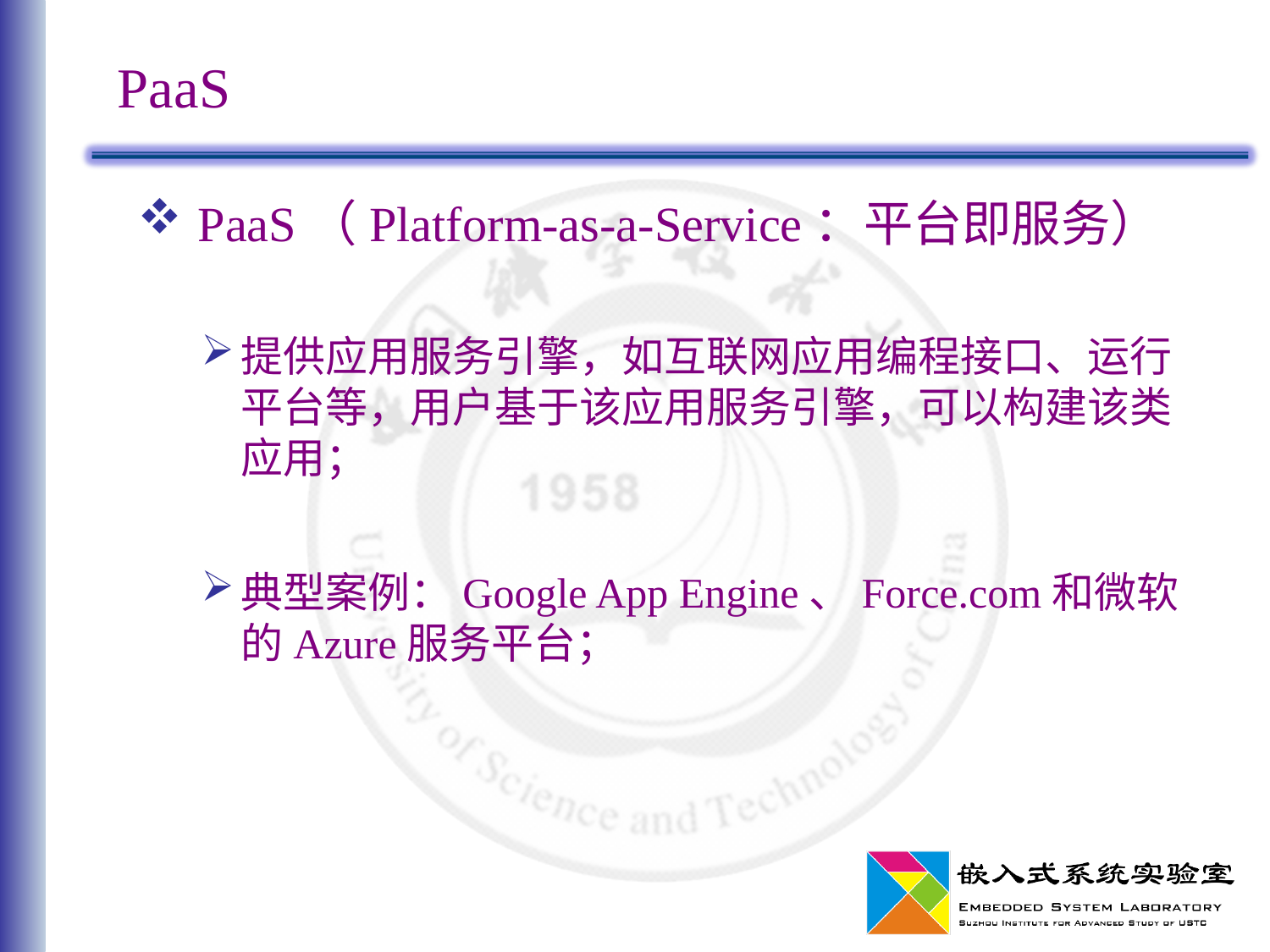

# PaaS
 PaaS（Platform-as-a-Service：平台即服务）

提供应用服务引擎，如互联网应用编程接口、运行平台等，用户基于该应用服务引擎，可以构建该类应用；

典型案例：Google App Engine、Force.com和微软的Azure服务平台；